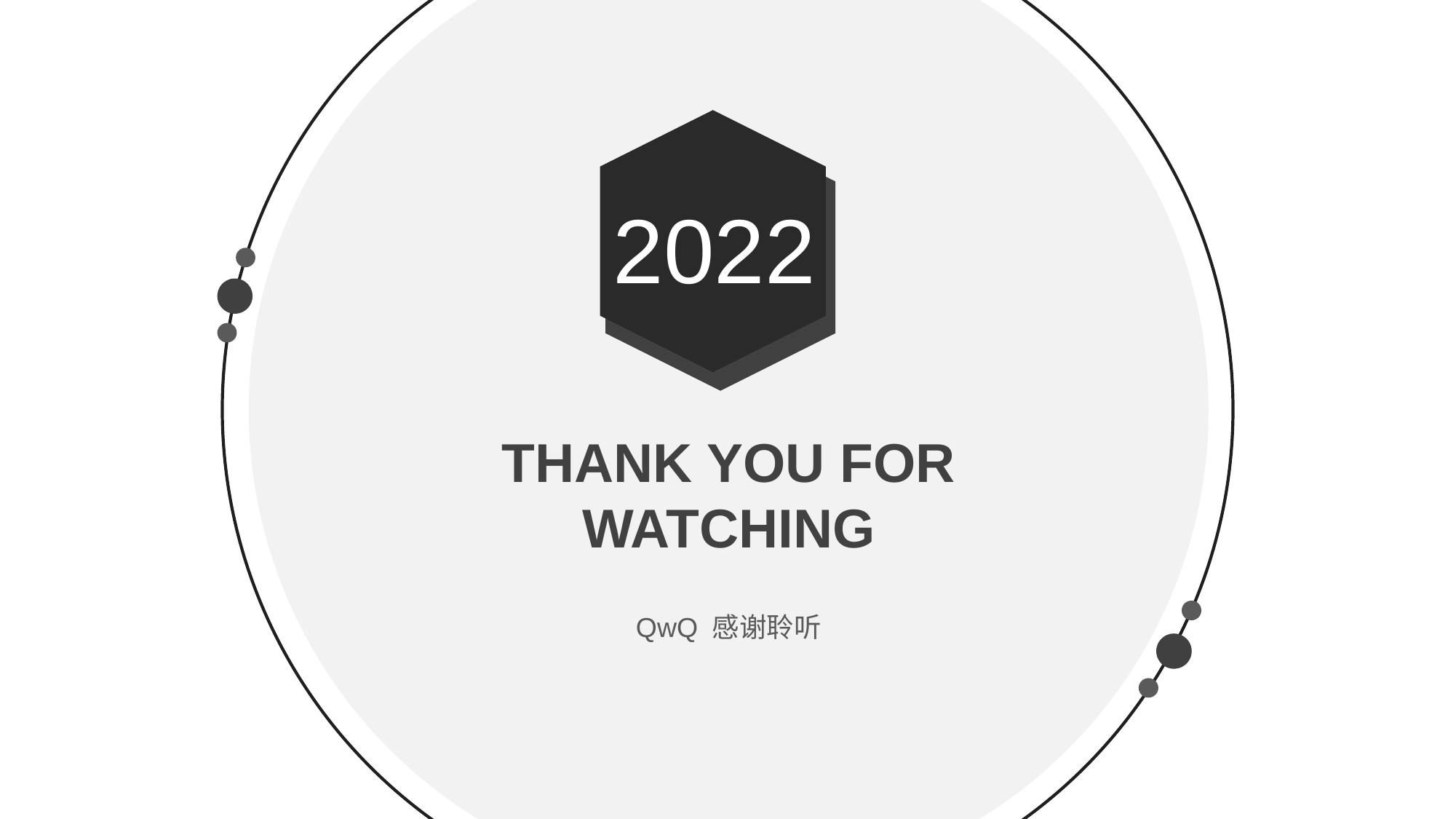

2022

THANK YOU FOR WATCHING
QwQ 感谢聆听